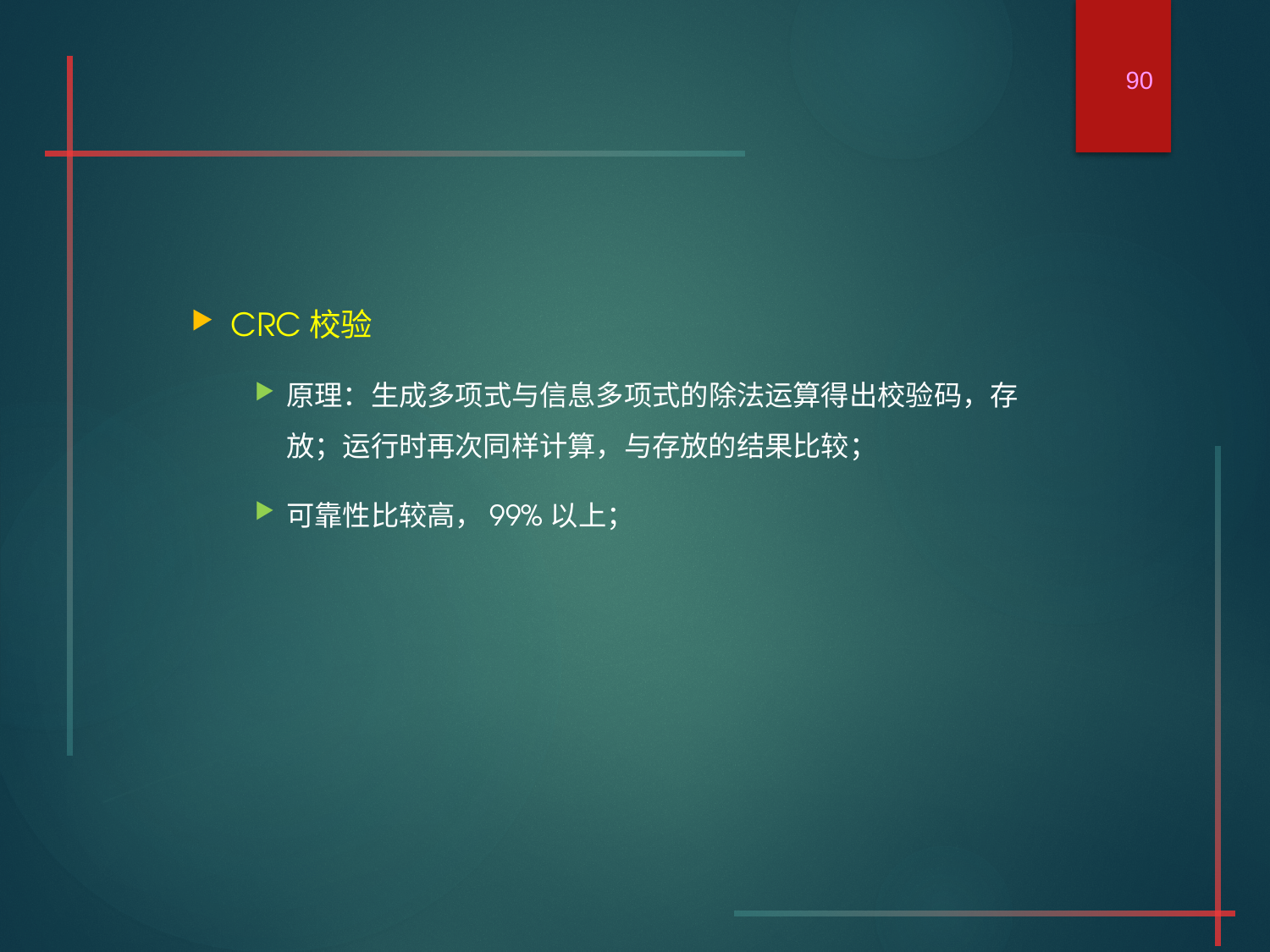

90
CRC校验
原理：生成多项式与信息多项式的除法运算得出校验码，存放；运行时再次同样计算，与存放的结果比较；
可靠性比较高，99%以上；